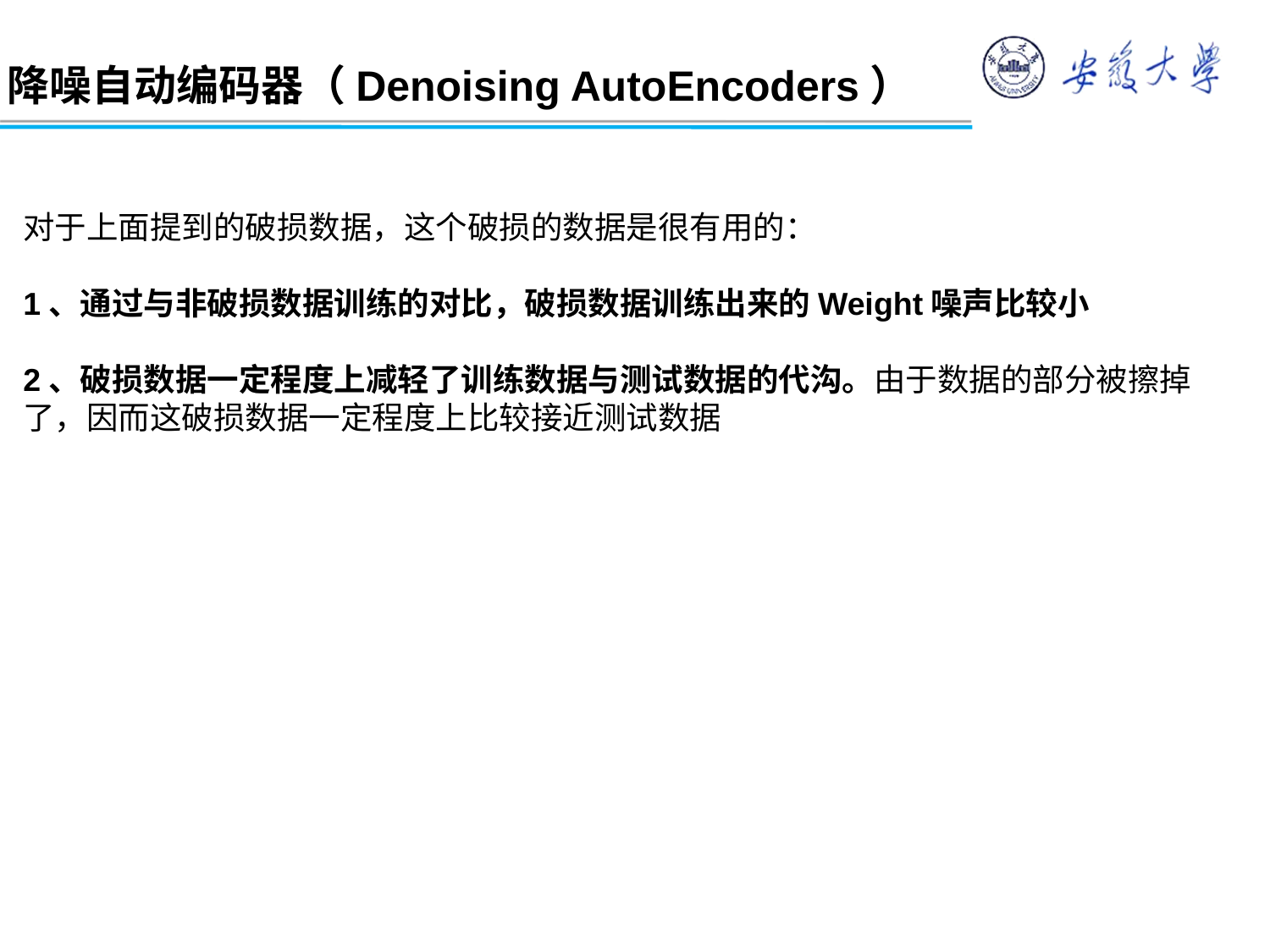

降噪自动编码器（Denoising AutoEncoders）
对于上面提到的破损数据，这个破损的数据是很有用的：

1、通过与非破损数据训练的对比，破损数据训练出来的Weight噪声比较小

2、破损数据一定程度上减轻了训练数据与测试数据的代沟。由于数据的部分被擦掉了，因而这破损数据一定程度上比较接近测试数据